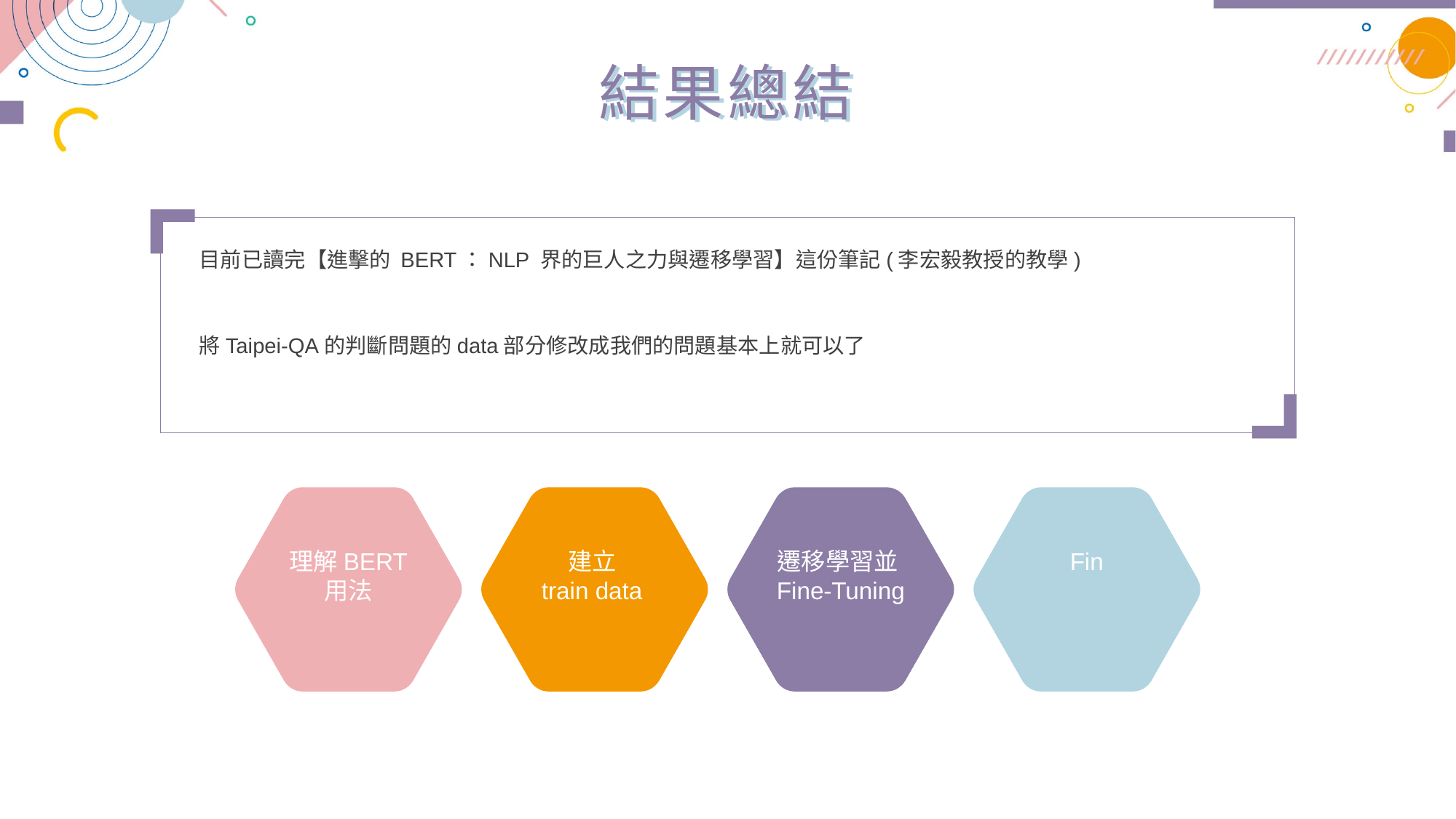

結果總結
結果總結

理解BERT
用法
建立
train data
遷移學習並Fine-Tuning
Fin
目前已讀完【進擊的 BERT：NLP 界的巨人之力與遷移學習】這份筆記(李宏毅教授的教學)
將Taipei-QA的判斷問題的data部分修改成我們的問題基本上就可以了